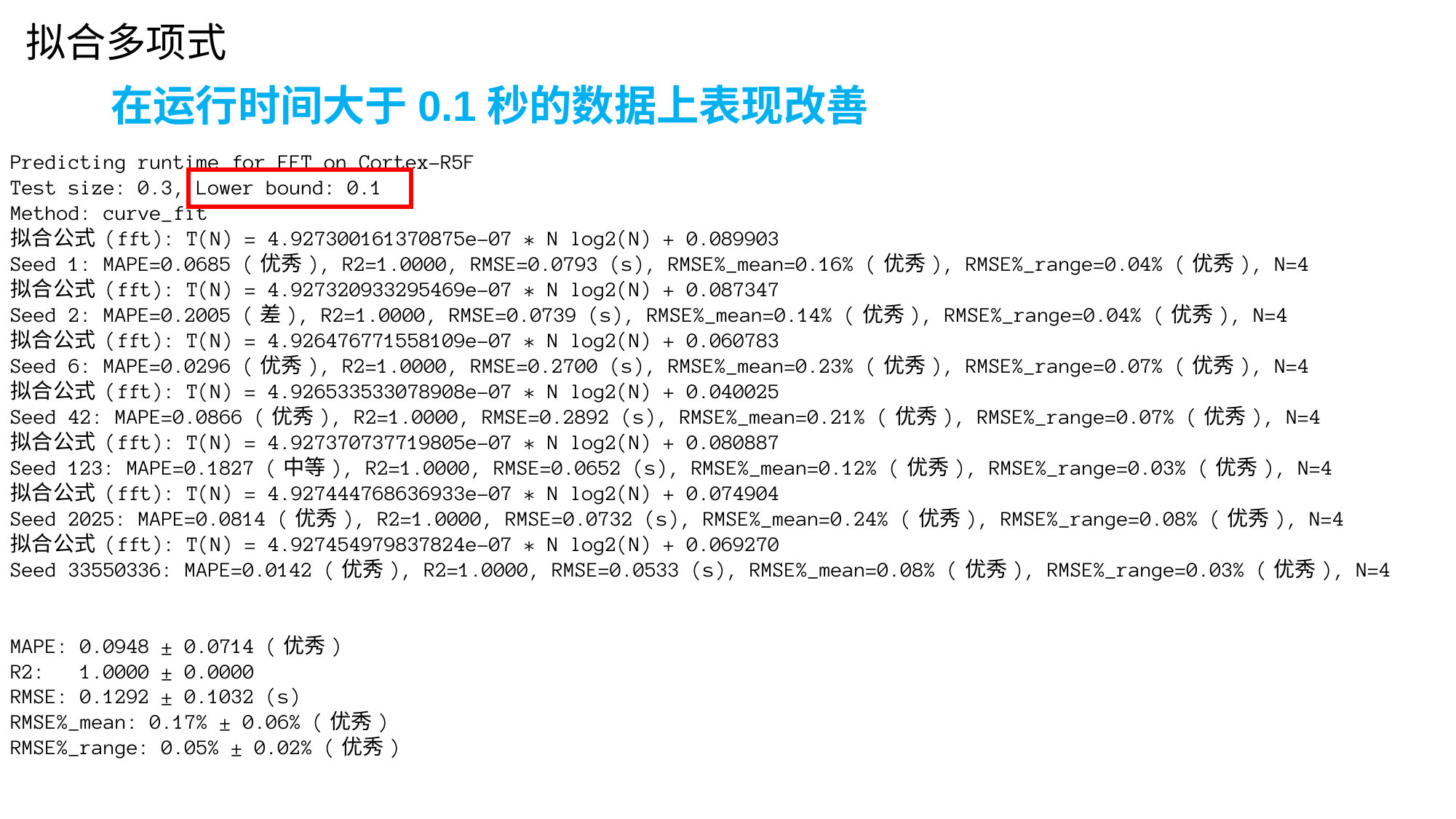

拟合多项式
# 在运行时间大于0.1秒的数据上表现改善
Predicting runtime for FFT on Cortex-R5F
Test size: 0.3, Lower bound: 0.1
Method: curve_fit
拟合公式 (fft): T(N) = 4.927300161370875e-07 * N log2(N) + 0.089903
Seed 1: MAPE=0.0685 (优秀), R2=1.0000, RMSE=0.0793 (s), RMSE%_mean=0.16% (优秀), RMSE%_range=0.04% (优秀), N=4
拟合公式 (fft): T(N) = 4.927320933295469e-07 * N log2(N) + 0.087347
Seed 2: MAPE=0.2005 (差), R2=1.0000, RMSE=0.0739 (s), RMSE%_mean=0.14% (优秀), RMSE%_range=0.04% (优秀), N=4
拟合公式 (fft): T(N) = 4.926476771558109e-07 * N log2(N) + 0.060783
Seed 6: MAPE=0.0296 (优秀), R2=1.0000, RMSE=0.2700 (s), RMSE%_mean=0.23% (优秀), RMSE%_range=0.07% (优秀), N=4
拟合公式 (fft): T(N) = 4.926533533078908e-07 * N log2(N) + 0.040025
Seed 42: MAPE=0.0866 (优秀), R2=1.0000, RMSE=0.2892 (s), RMSE%_mean=0.21% (优秀), RMSE%_range=0.07% (优秀), N=4
拟合公式 (fft): T(N) = 4.927370737719805e-07 * N log2(N) + 0.080887
Seed 123: MAPE=0.1827 (中等), R2=1.0000, RMSE=0.0652 (s), RMSE%_mean=0.12% (优秀), RMSE%_range=0.03% (优秀), N=4
拟合公式 (fft): T(N) = 4.927444768636933e-07 * N log2(N) + 0.074904
Seed 2025: MAPE=0.0814 (优秀), R2=1.0000, RMSE=0.0732 (s), RMSE%_mean=0.24% (优秀), RMSE%_range=0.08% (优秀), N=4
拟合公式 (fft): T(N) = 4.927454979837824e-07 * N log2(N) + 0.069270
Seed 33550336: MAPE=0.0142 (优秀), R2=1.0000, RMSE=0.0533 (s), RMSE%_mean=0.08% (优秀), RMSE%_range=0.03% (优秀), N=4

MAPE: 0.0948 ± 0.0714 (优秀)
R2:   1.0000 ± 0.0000
RMSE: 0.1292 ± 0.1032 (s)
RMSE%_mean: 0.17% ± 0.06% (优秀)
RMSE%_range: 0.05% ± 0.02% (优秀)